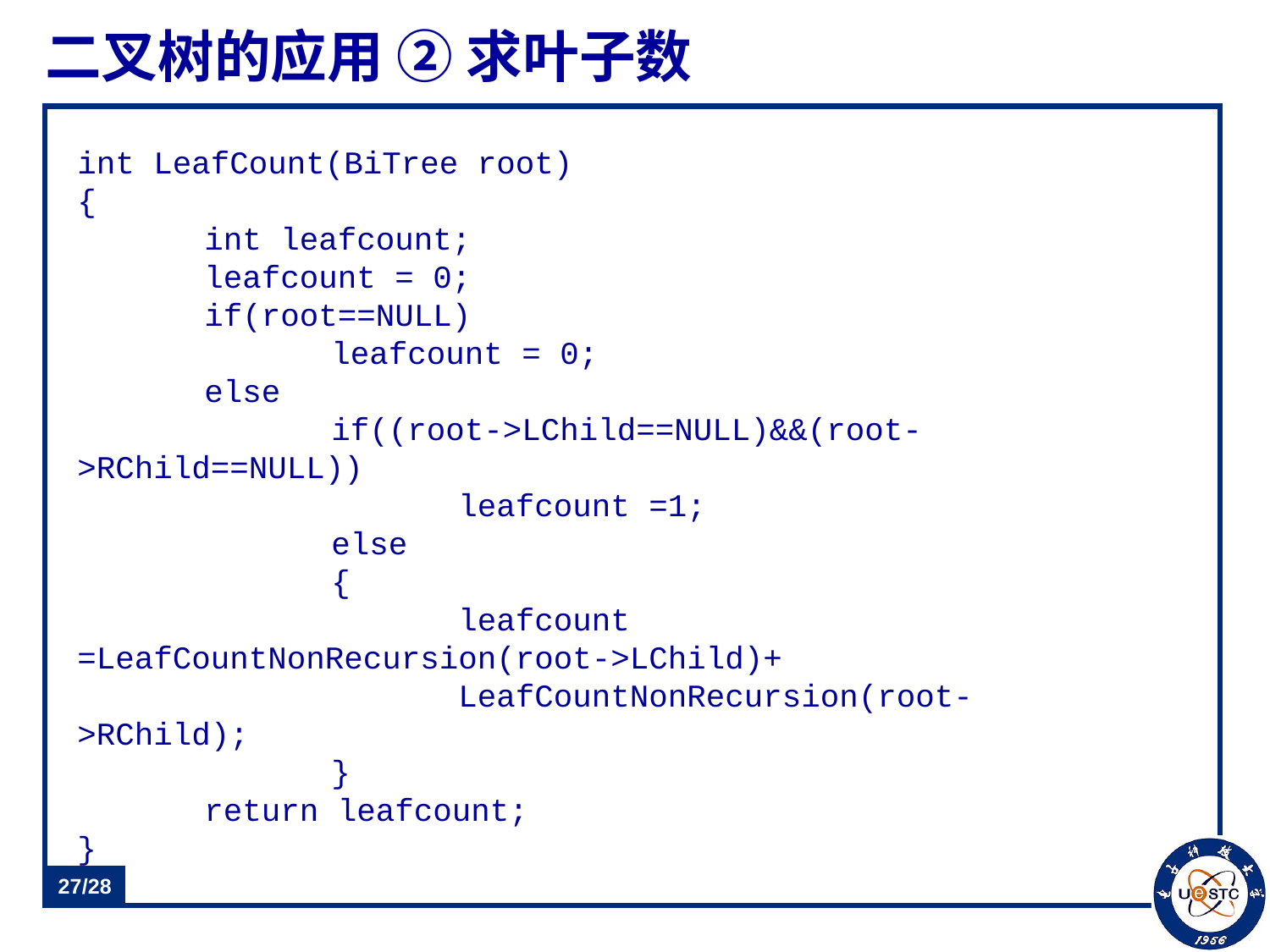

# 二叉树的应用 ② 求叶子数
int LeafCount(BiTree root)
{
	int leafcount;
	leafcount = 0;
	if(root==NULL)
		leafcount = 0;
	else
		if((root->LChild==NULL)&&(root->RChild==NULL))
			leafcount =1;
		else
		{
			leafcount =LeafCountNonRecursion(root->LChild)+
			LeafCountNonRecursion(root->RChild);
		}
	return leafcount;
}
27/28